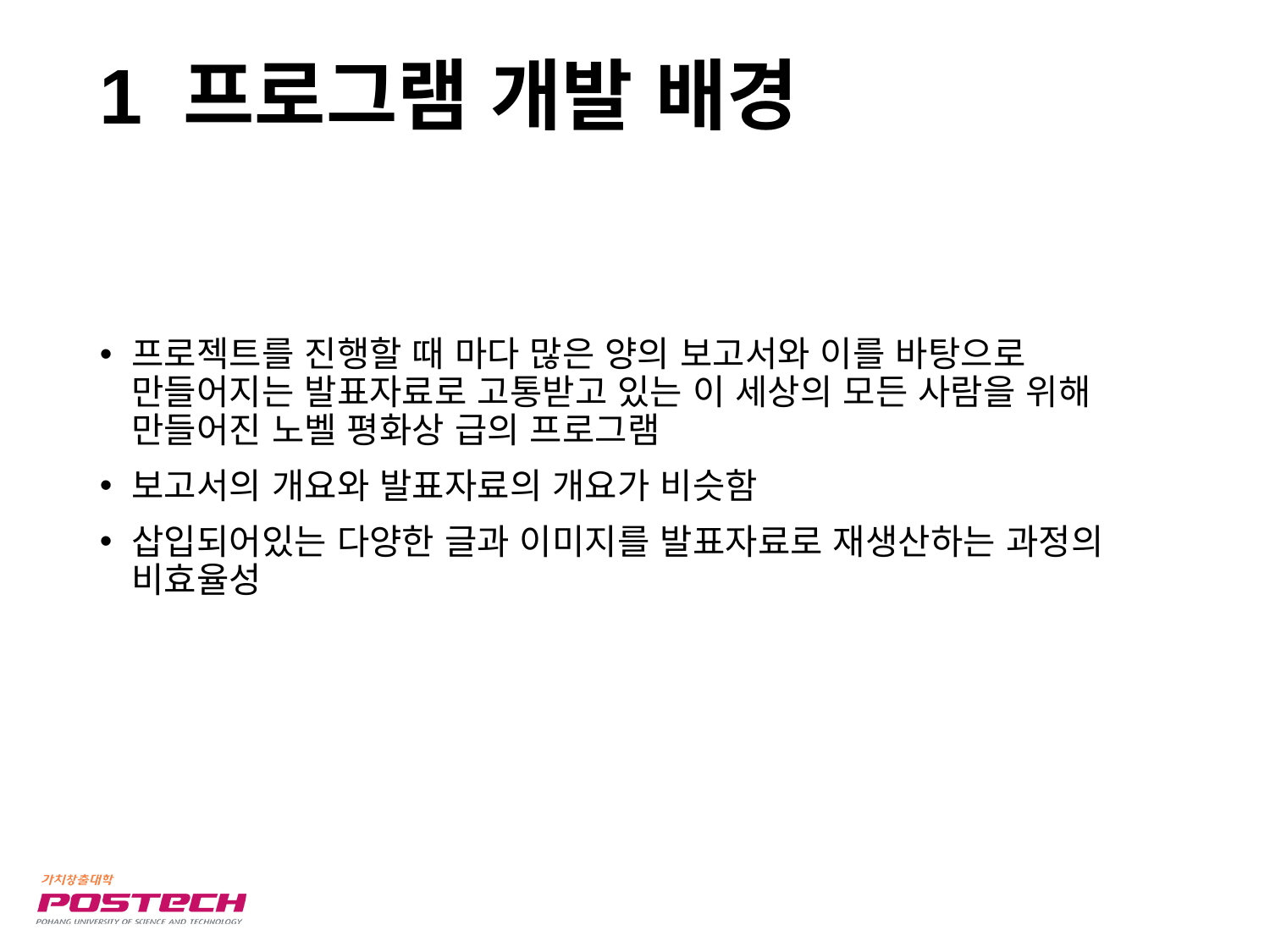

# 1 프로그램 개발 배경

프로젝트를 진행할 때 마다 많은 양의 보고서와 이를 바탕으로 만들어지는 발표자료로 고통받고 있는 이 세상의 모든 사람을 위해 만들어진 노벨 평화상 급의 프로그램
보고서의 개요와 발표자료의 개요가 비슷함
삽입되어있는 다양한 글과 이미지를 발표자료로 재생산하는 과정의 비효율성